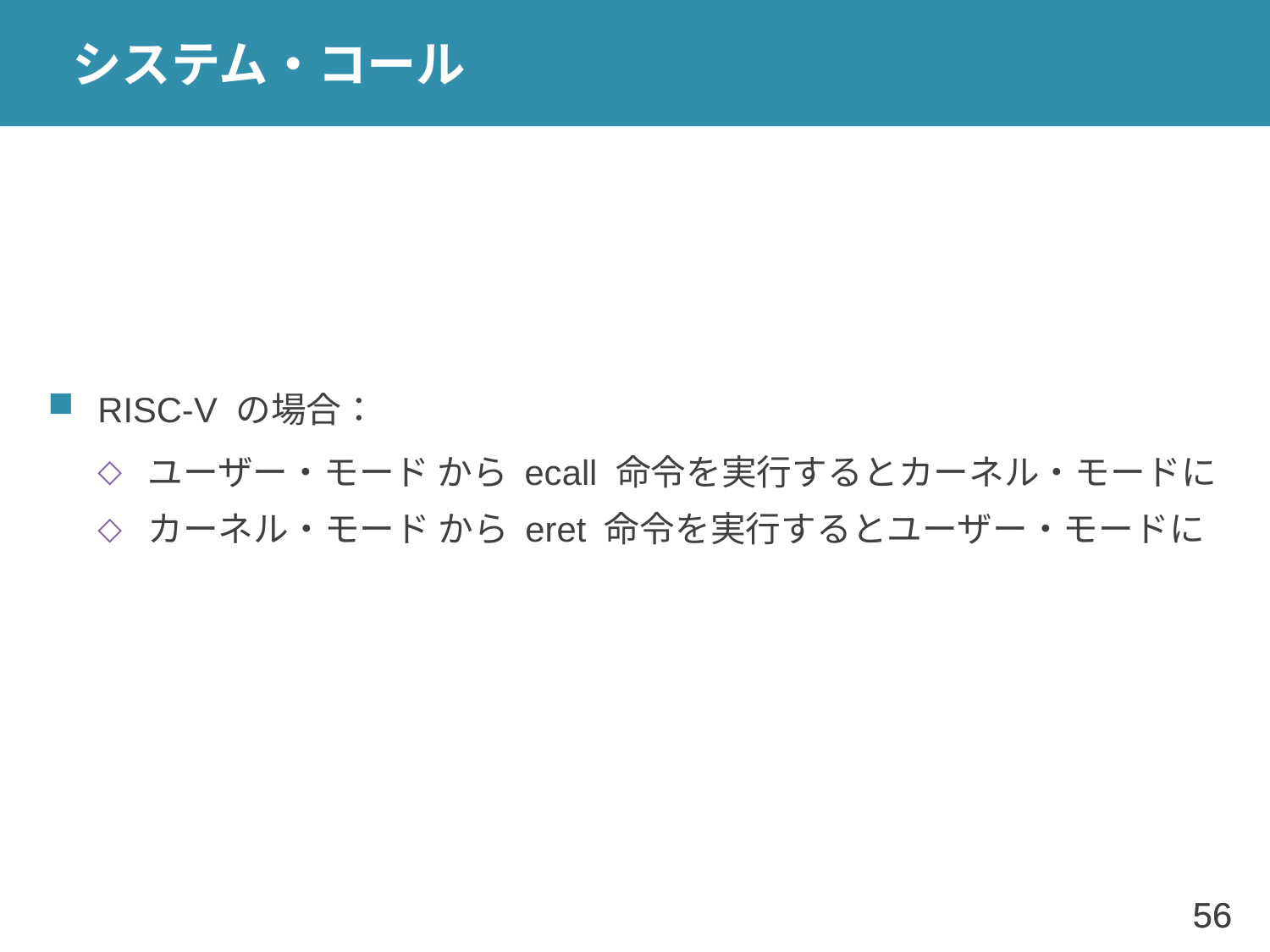

# システム・コール
RISC-V の場合：
ユーザー・モード から ecall 命令を実行するとカーネル・モードに
カーネル・モード から eret 命令を実行するとユーザー・モードに